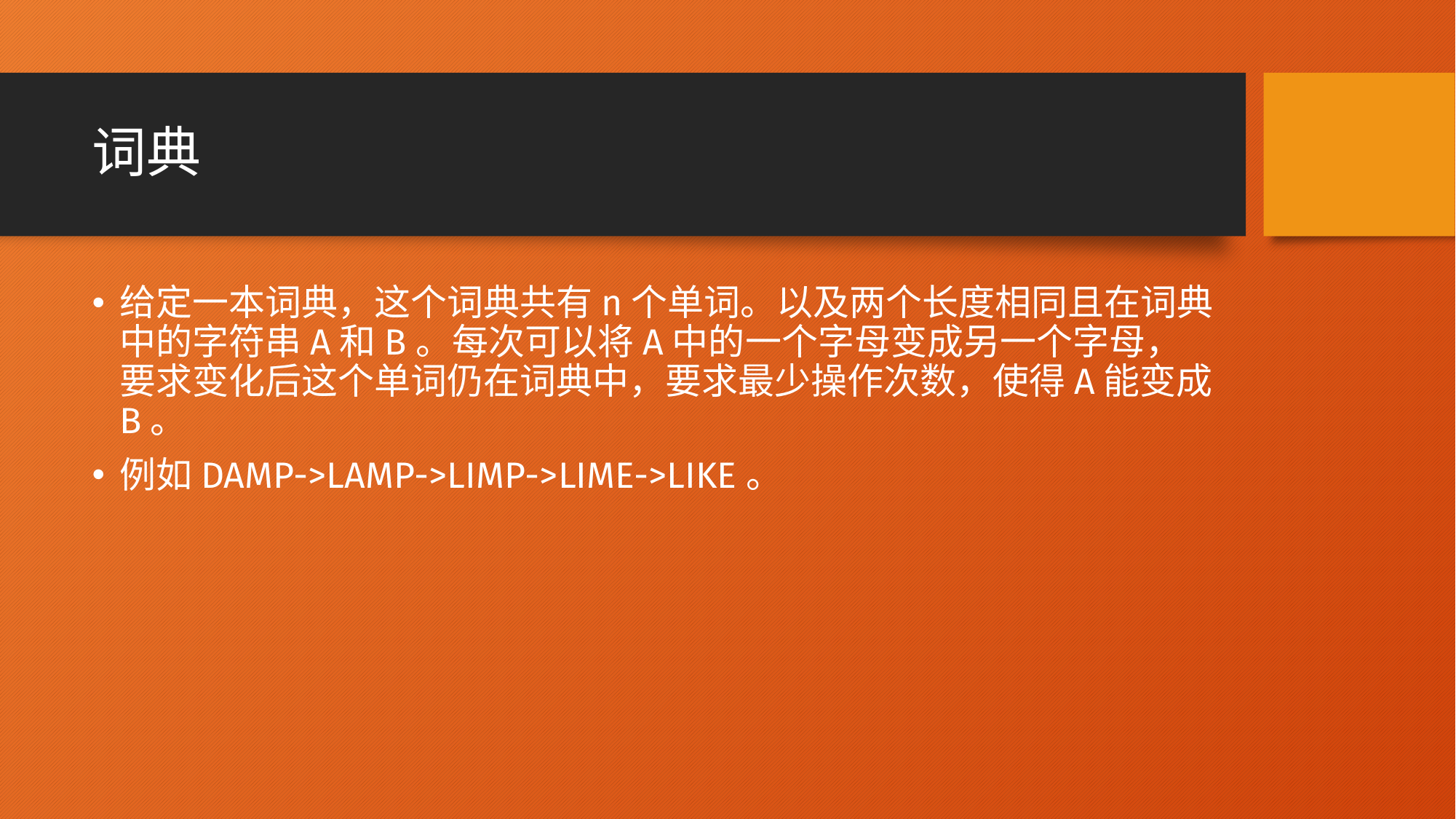

# 词典
给定一本词典，这个词典共有n个单词。以及两个长度相同且在词典中的字符串A和B。每次可以将A中的一个字母变成另一个字母，要求变化后这个单词仍在词典中，要求最少操作次数，使得A能变成B。
例如DAMP->LAMP->LIMP->LIME->LIKE。